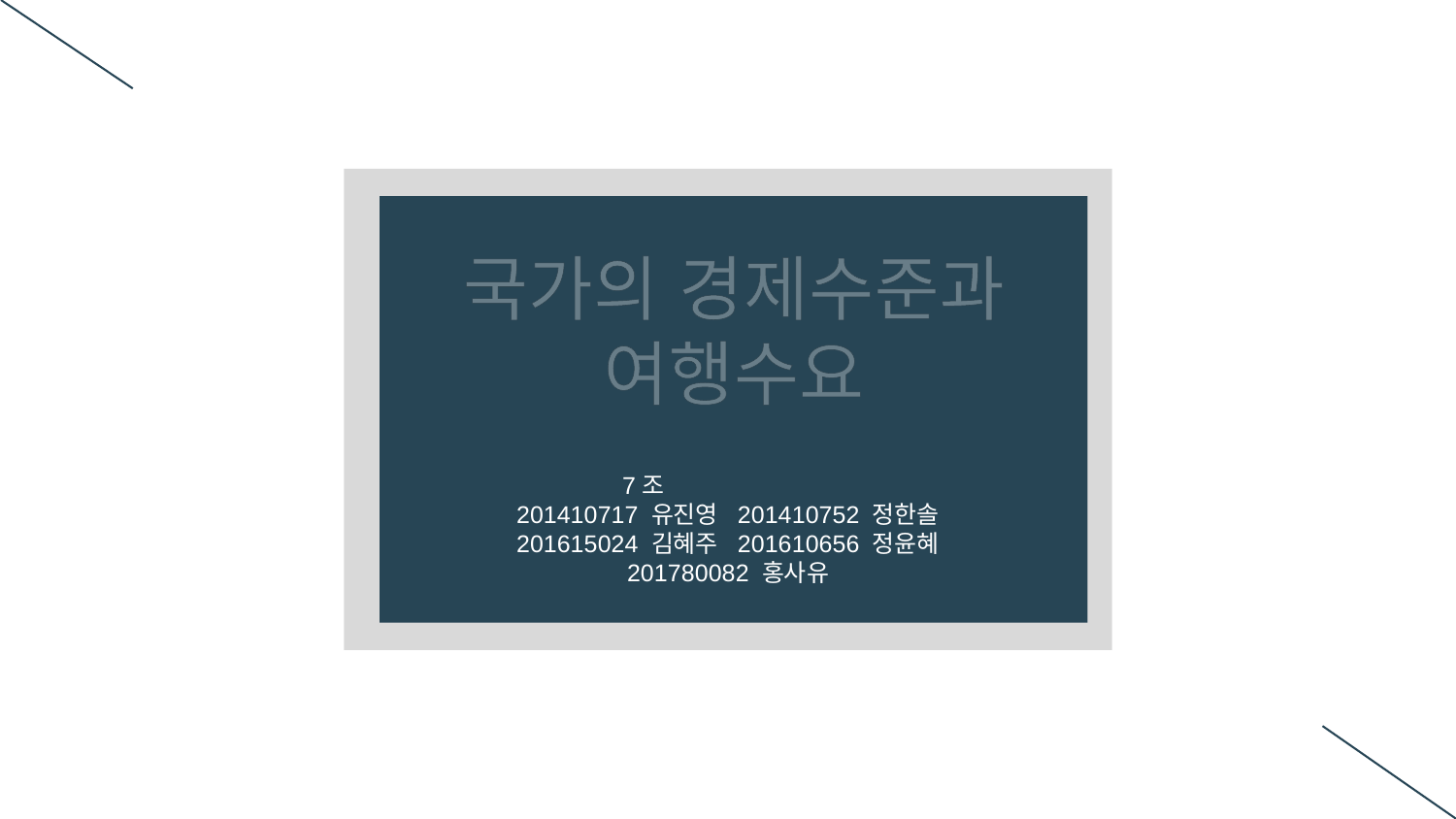

국가의 경제수준과
여행수요
7조
201410717 유진영  201410752 정한솔
201615024 김혜주  201610656 정윤혜
201780082 홍사유